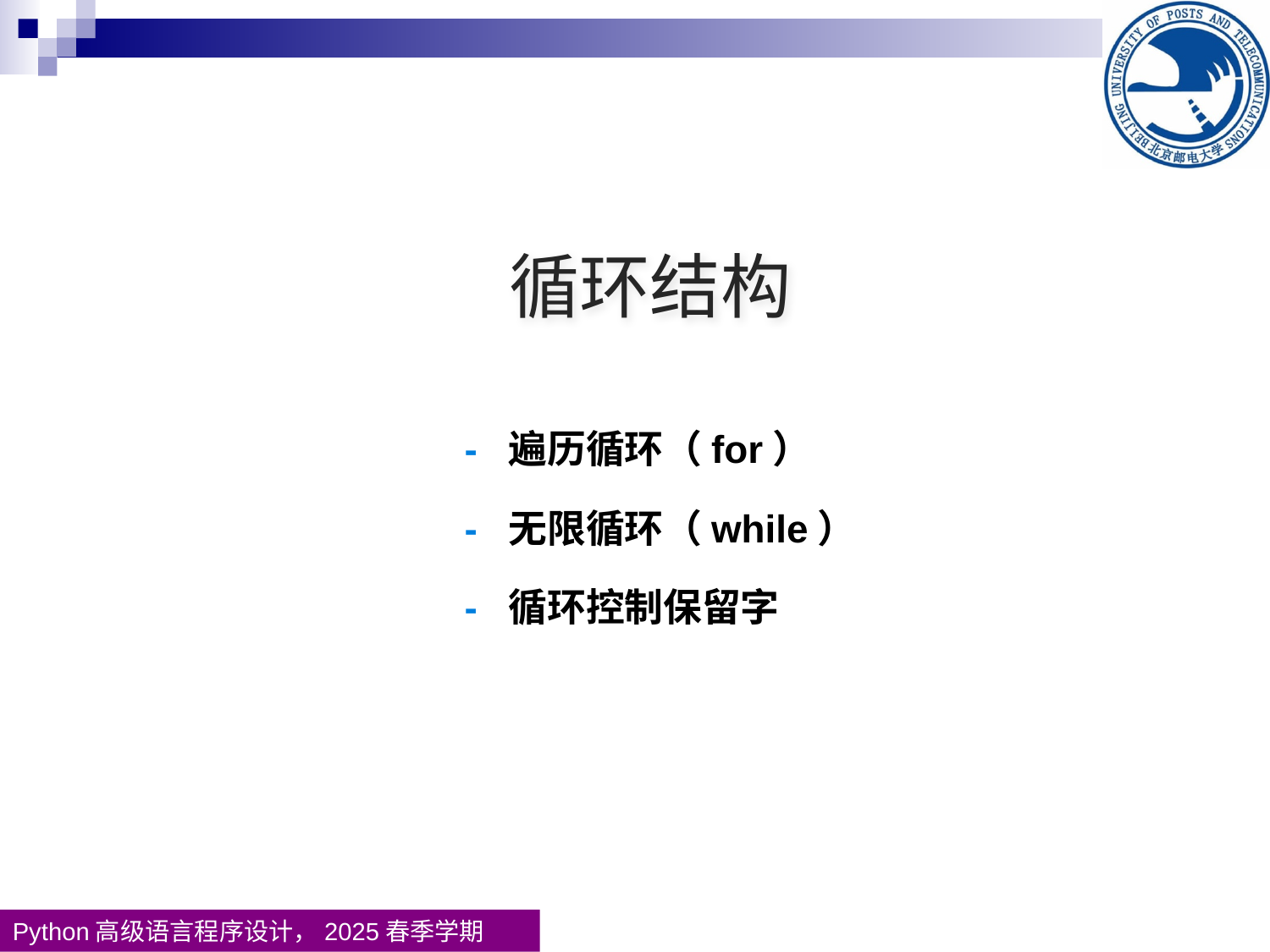

循环结构
         -  遍历循环（for）
         -  无限循环（while）
         -  循环控制保留字